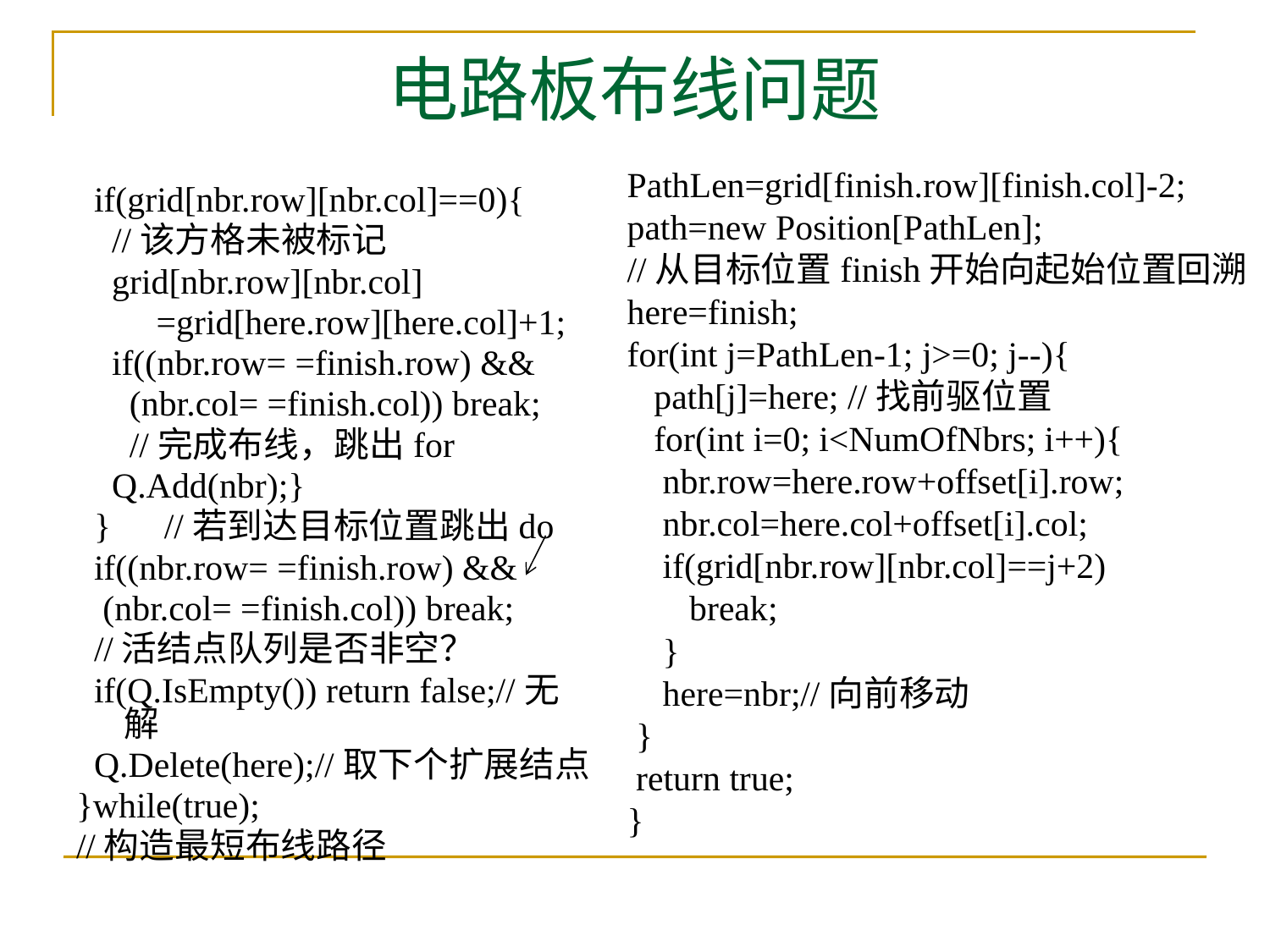

# 电路板布线问题
PathLen=grid[finish.row][finish.col]-2;
path=new Position[PathLen];
//从目标位置finish开始向起始位置回溯
here=finish;
for(int j=PathLen-1; j>=0; j--){
   path[j]=here; //找前驱位置
   for(int i=0; i<NumOfNbrs; i++){
    nbr.row=here.row+offset[i].row;
    nbr.col=here.col+offset[i].col;
    if(grid[nbr.row][nbr.col]==j+2)
       break;
    }
    here=nbr;//向前移动
 }
 return true;
}
  if(grid[nbr.row][nbr.col]==0){
    //该方格未被标记
    grid[nbr.row][nbr.col]
         =grid[here.row][here.col]+1;
    if((nbr.row= =finish.row) &&
      (nbr.col= =finish.col)) break;
      //完成布线，跳出for
    Q.Add(nbr);}
  }      //若到达目标位置跳出do
  if((nbr.row= =finish.row) &&
   (nbr.col= =finish.col)) break;
  //活结点队列是否非空？
  if(Q.IsEmpty()) return false;//无解
  Q.Delete(here);//取下个扩展结点
}while(true);
//构造最短布线路径